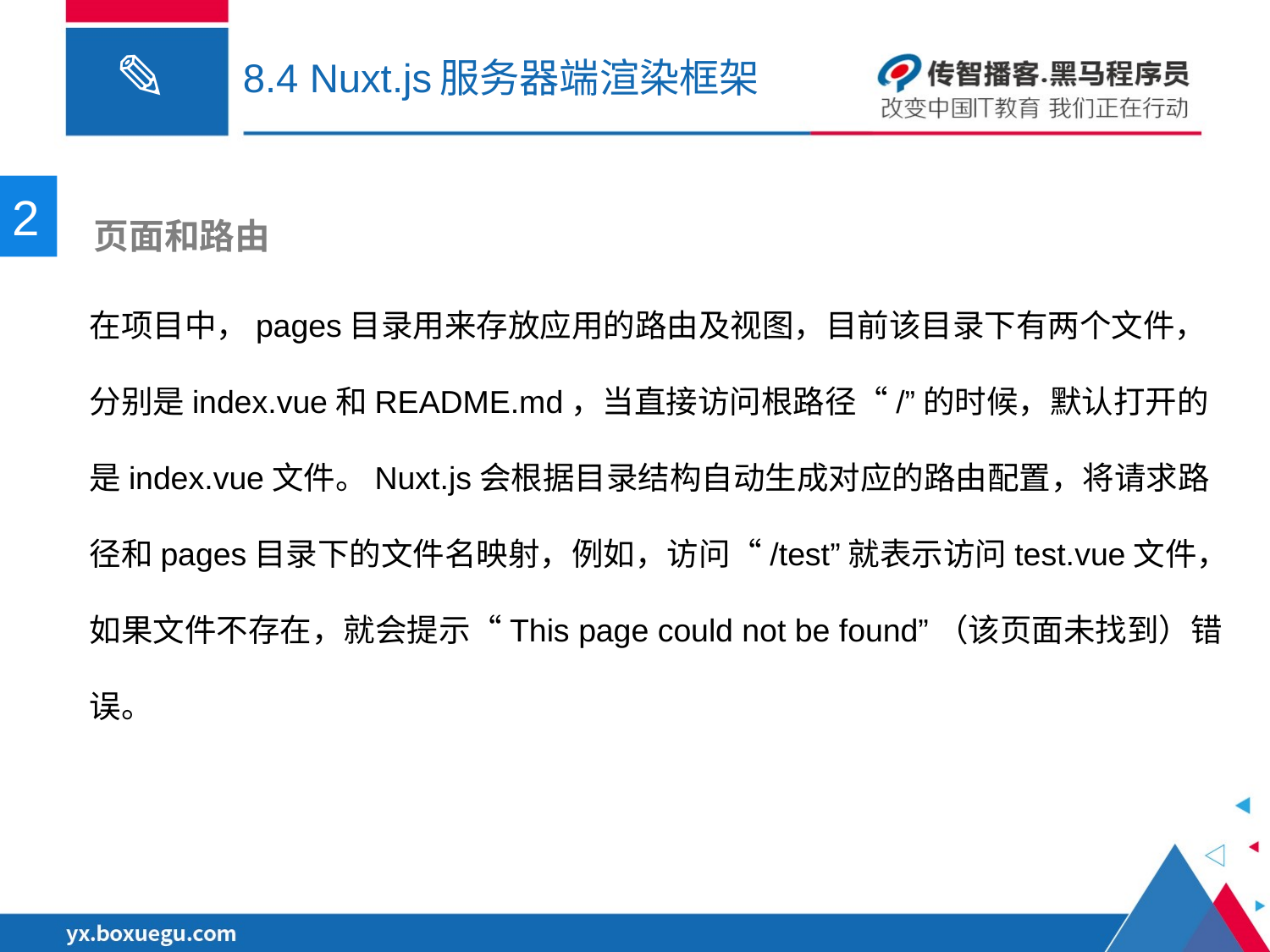

# 8.4 Nuxt.js服务器端渲染框架

2
  页面和路由
在项目中，pages目录用来存放应用的路由及视图，目前该目录下有两个文件，分别是index.vue和README.md，当直接访问根路径“/”的时候，默认打开的是index.vue文件。Nuxt.js会根据目录结构自动生成对应的路由配置，将请求路径和pages目录下的文件名映射，例如，访问“/test”就表示访问test.vue文件，如果文件不存在，就会提示“This page could not be found”（该页面未找到）错误。